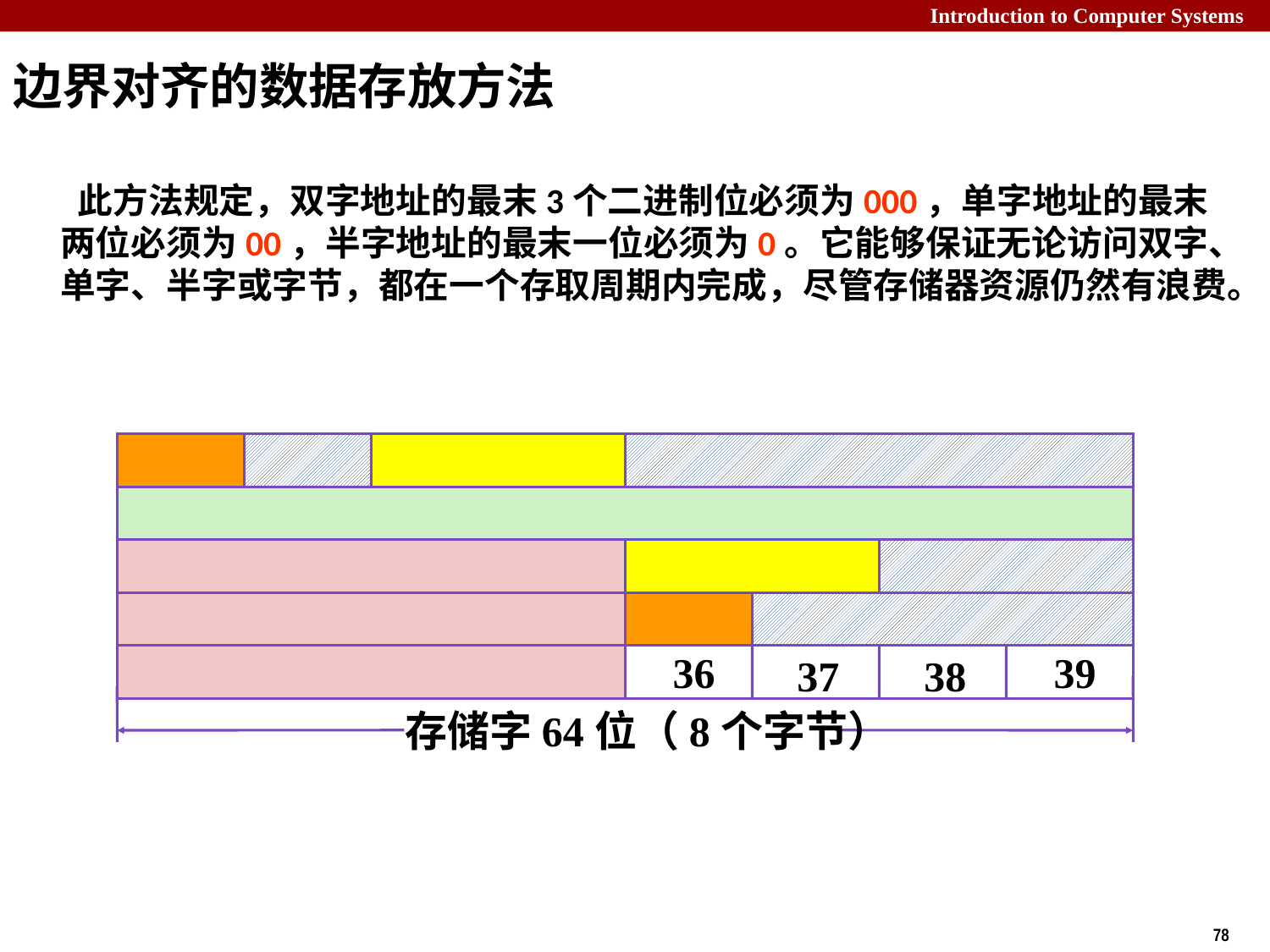

# 边界对齐的数据存放方法
        此方法规定，双字地址的最末3个二进制位必须为000，单字地址的最末两位必须为00，半字地址的最末一位必须为0。它能够保证无论访问双字、单字、半字或字节，都在一个存取周期内完成，尽管存储器资源仍然有浪费。
0
4
6
1
3
2
5
7

存储字64位（8个字节）

12
14
15
8
9
10
11
13
20
22
16
17
19
18
21
23
26
27
24
25
28
29
30
31
35
32
33
34
36
39
37
38